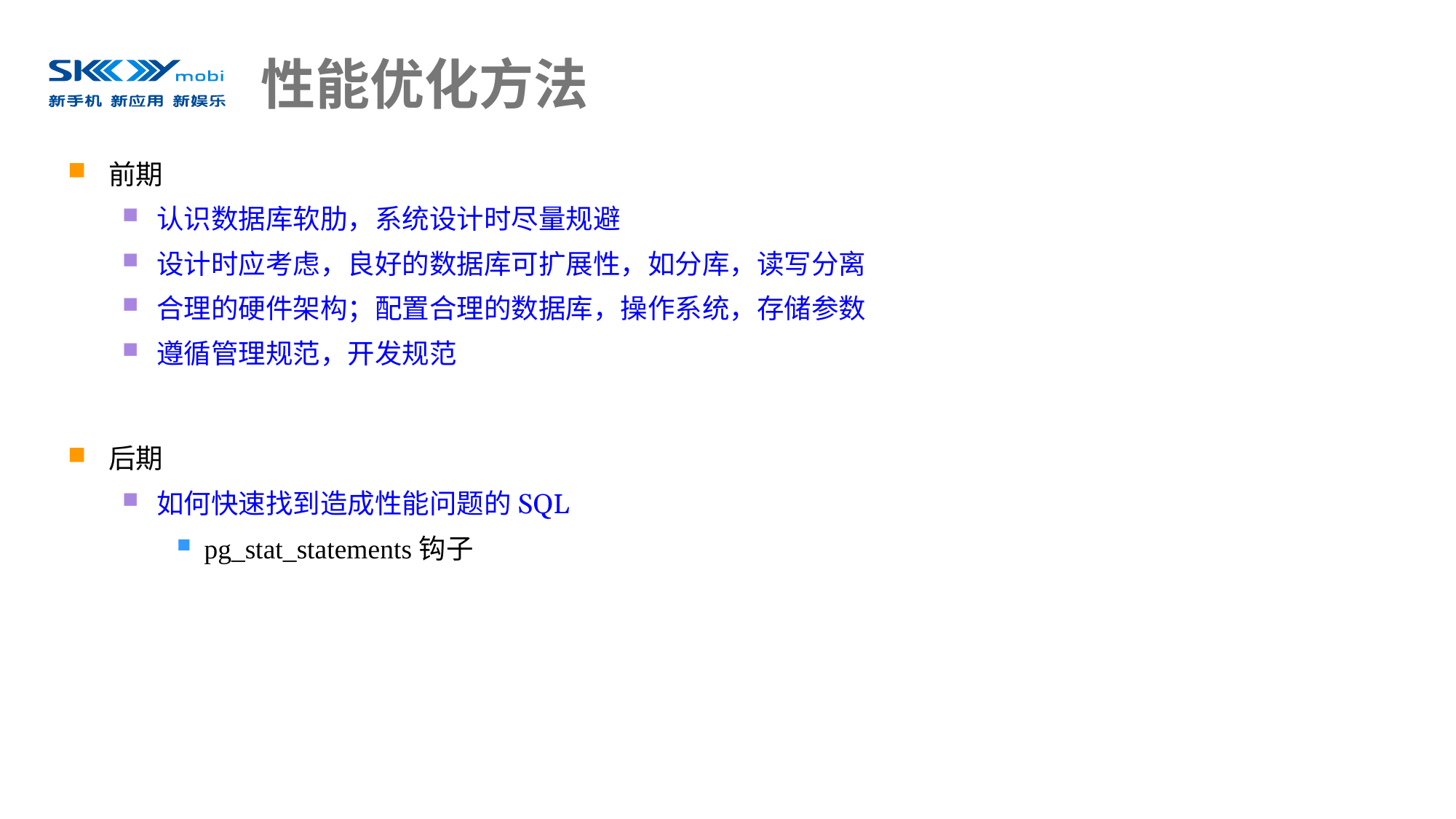

# 性能优化方法
前期
认识数据库软肋，系统设计时尽量规避
设计时应考虑，良好的数据库可扩展性，如分库，读写分离
合理的硬件架构；配置合理的数据库，操作系统，存储参数
遵循管理规范，开发规范

后期
如何快速找到造成性能问题的SQL
pg_stat_statements钩子